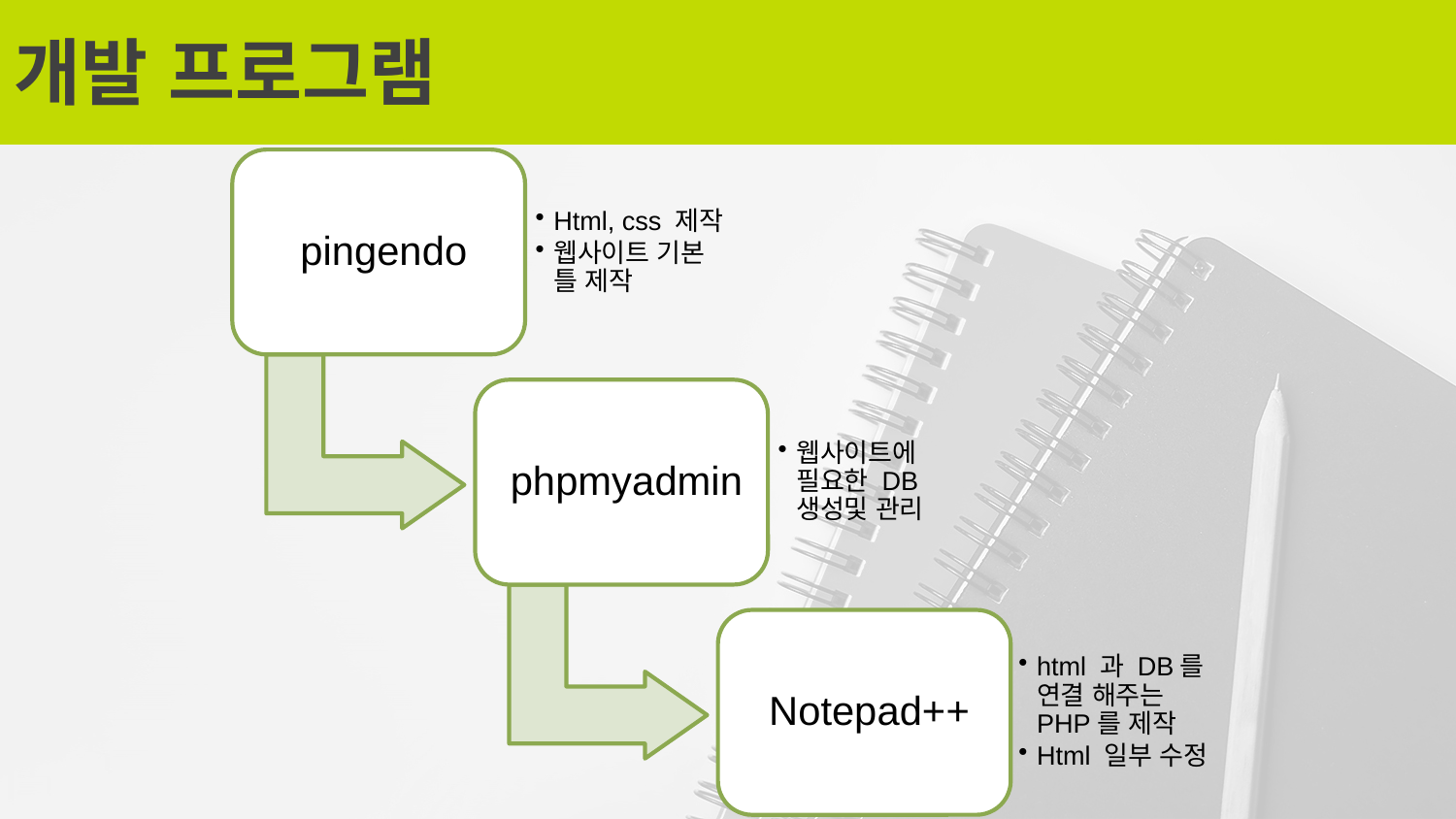

# 개발 프로그램
pingendo
Html, css 제작
웹사이트 기본 틀 제작
phpmyadmin
웹사이트에 필요한 DB 생성및 관리
Notepad++
html 과 DB를 연결 해주는 PHP를 제작
Html 일부 수정